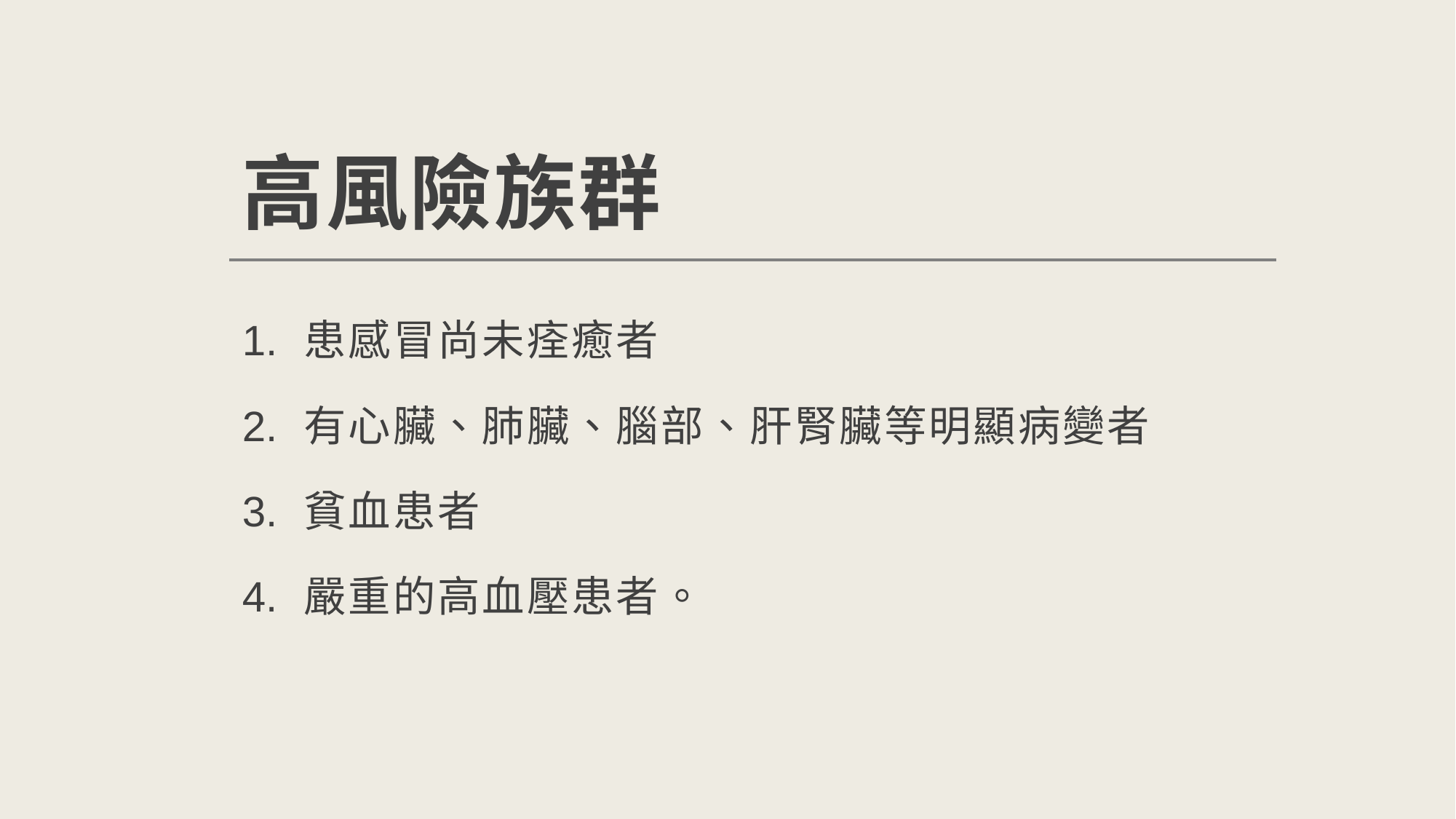

# 高風險族群
患感冒尚未痊癒者
有心臟、肺臟、腦部、肝腎臟等明顯病變者
貧血患者
嚴重的高血壓患者。